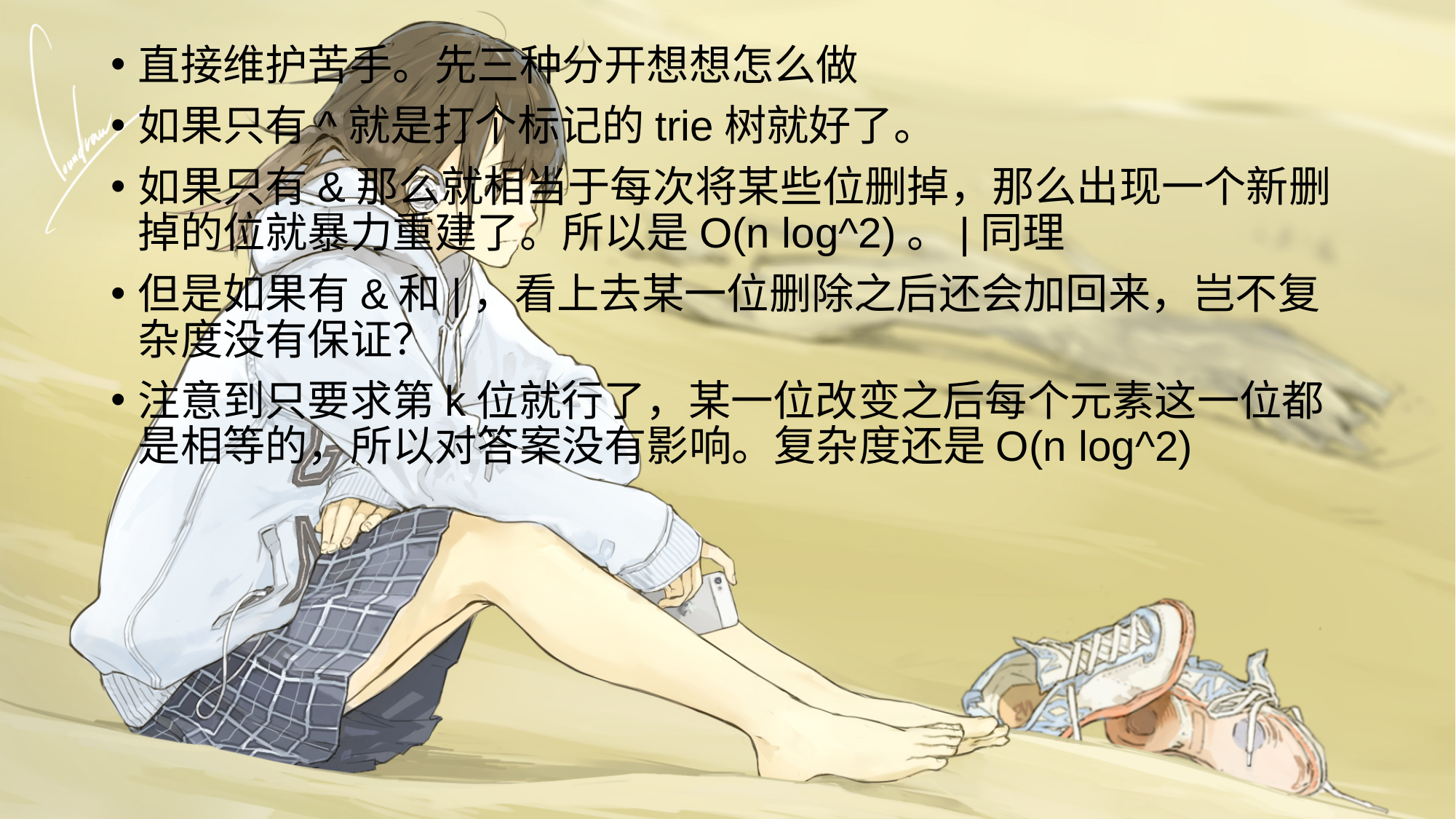

直接维护苦手。先三种分开想想怎么做
如果只有^就是打个标记的trie树就好了。
如果只有&那么就相当于每次将某些位删掉，那么出现一个新删掉的位就暴力重建了。所以是O(n log^2)。|同理
但是如果有&和|，看上去某一位删除之后还会加回来，岂不复杂度没有保证？
注意到只要求第k位就行了，某一位改变之后每个元素这一位都是相等的，所以对答案没有影响。复杂度还是O(n log^2)